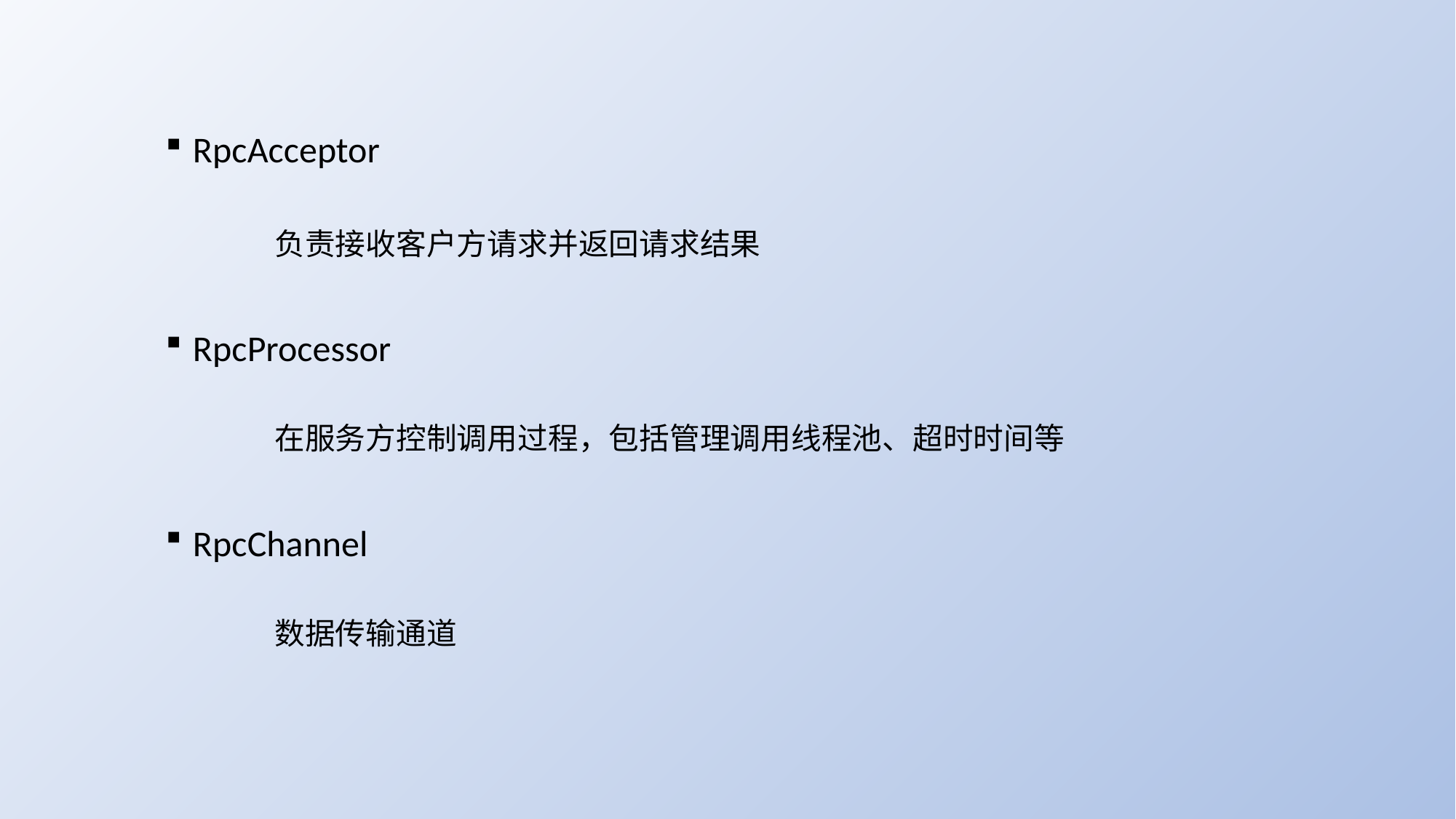

RpcAcceptor

	负责接收客户方请求并返回请求结果

RpcProcessor

 	在服务方控制调用过程，包括管理调用线程池、超时时间等

RpcChannel

  	数据传输通道